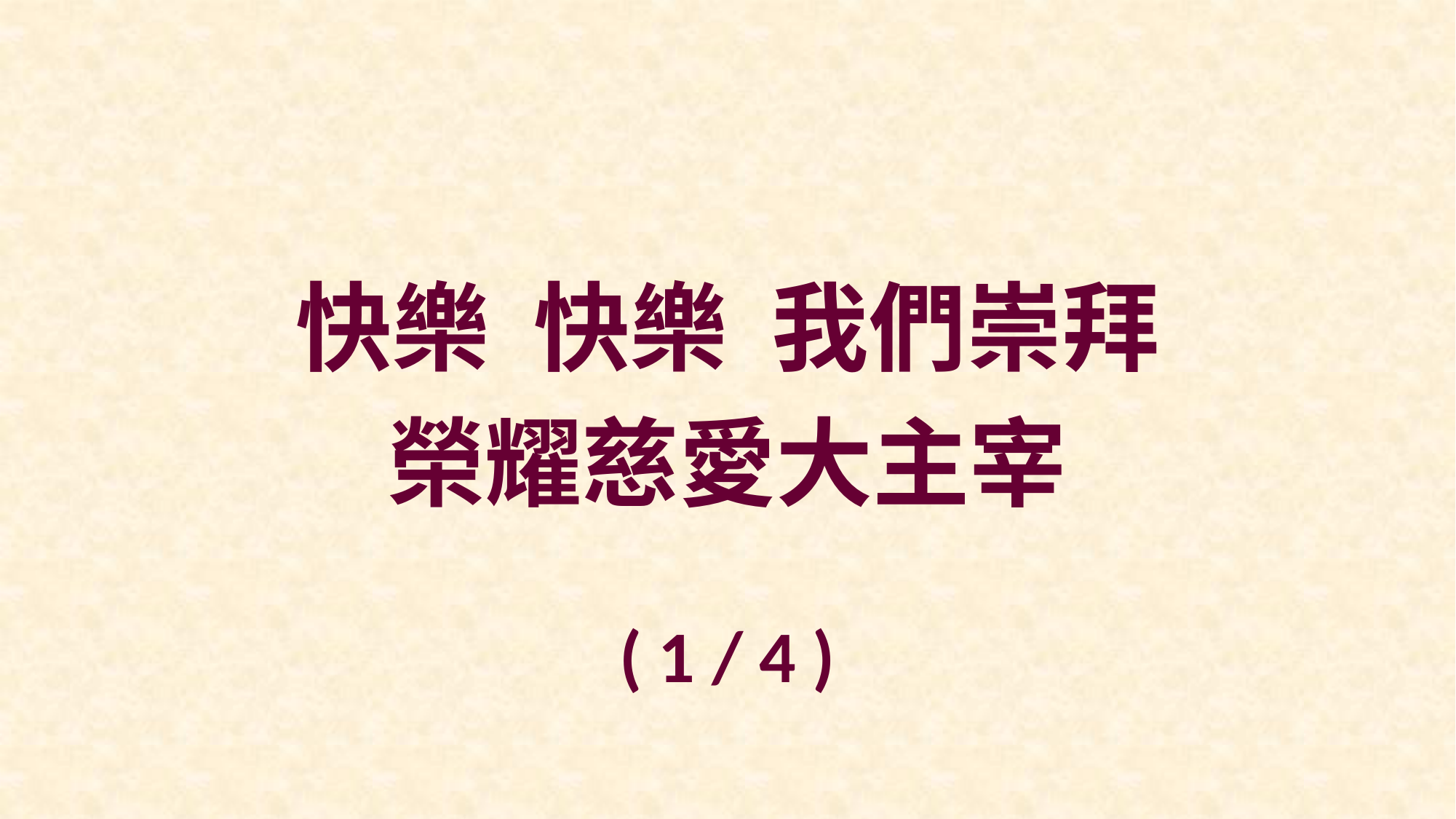

快樂  快樂  我們崇拜
榮耀慈愛大主宰
( 1 / 4 )